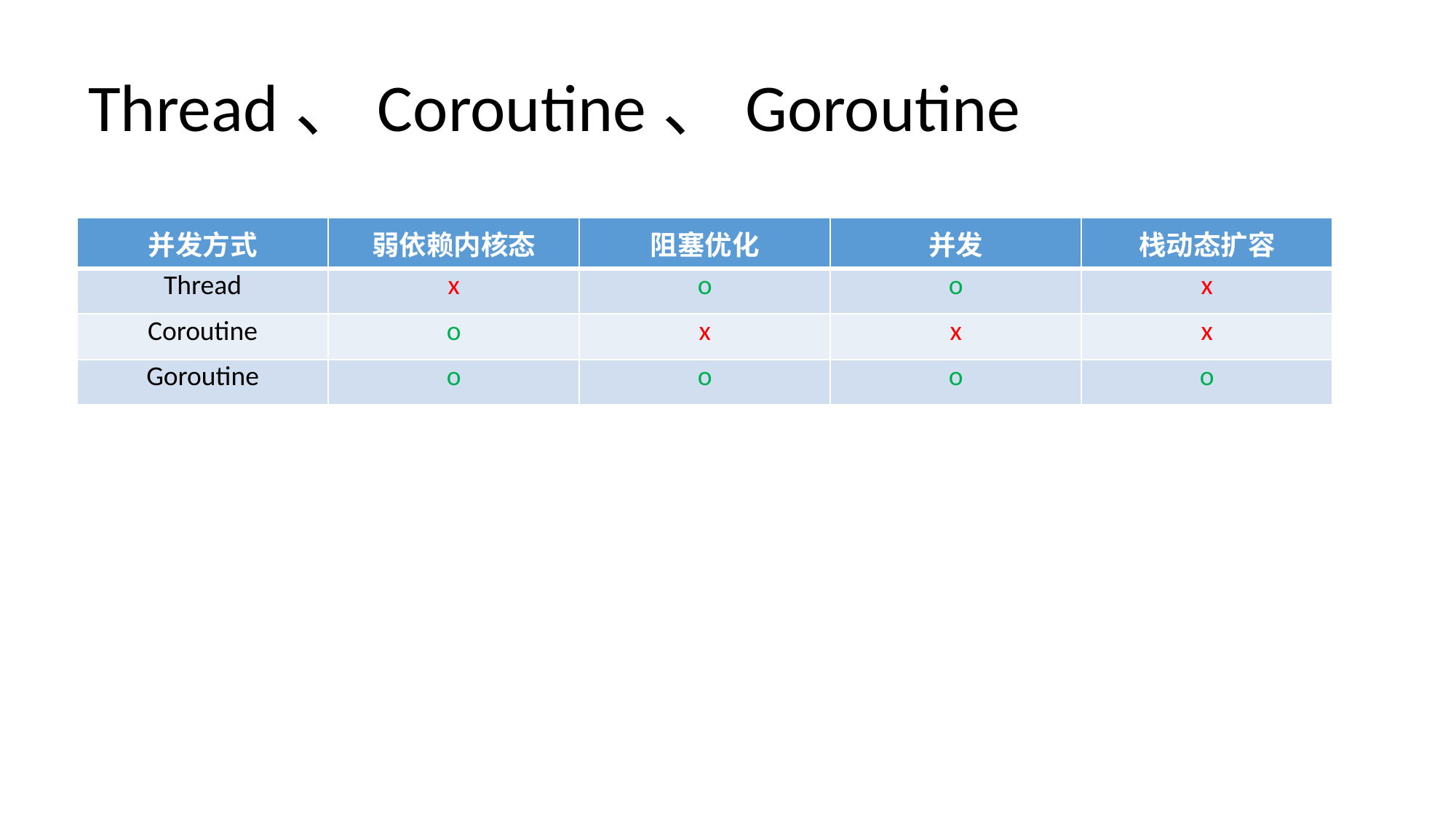

# Thread、Coroutine、Goroutine
| 并发方式 | 弱依赖内核态 | 阻塞优化 | 并发 | 栈动态扩容 |
| --- | --- | --- | --- | --- |
| Thread | x | o | o | x |
| Coroutine | o | x | x | x |
| Goroutine | o | o | o | o |